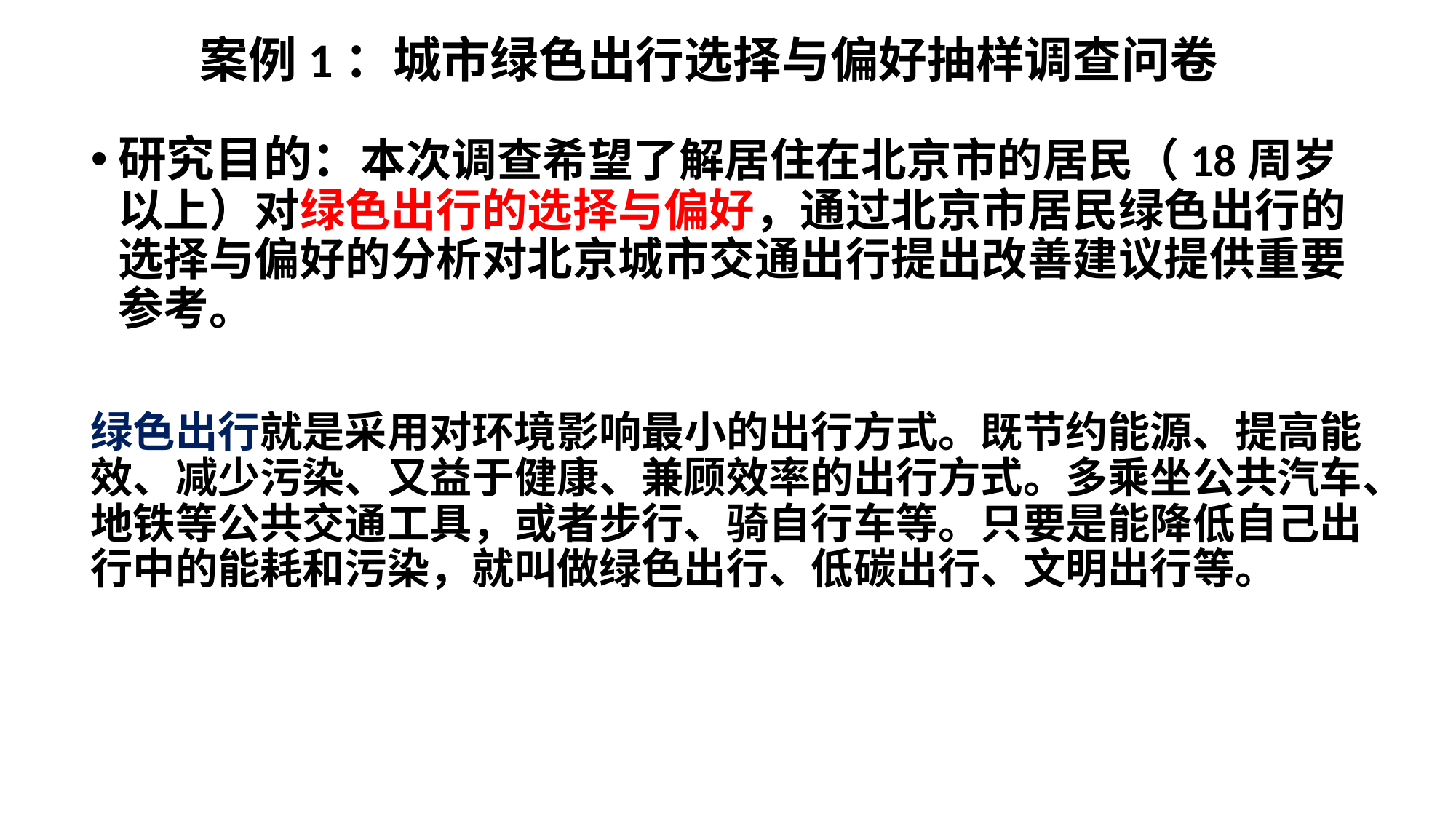

案例1：城市绿色出行选择与偏好抽样调查问卷

研究目的：本次调查希望了解居住在北京市的居民（18周岁以上）对绿色出行的选择与偏好，通过北京市居民绿色出行的选择与偏好的分析对北京城市交通出行提出改善建议提供重要参考。

绿色出行就是采用对环境影响最小的出行方式。既节约能源、提高能效、减少污染、又益于健康、兼顾效率的出行方式。多乘坐公共汽车、地铁等公共交通工具，或者步行、骑自行车等。只要是能降低自己出行中的能耗和污染，就叫做绿色出行、低碳出行、文明出行等。